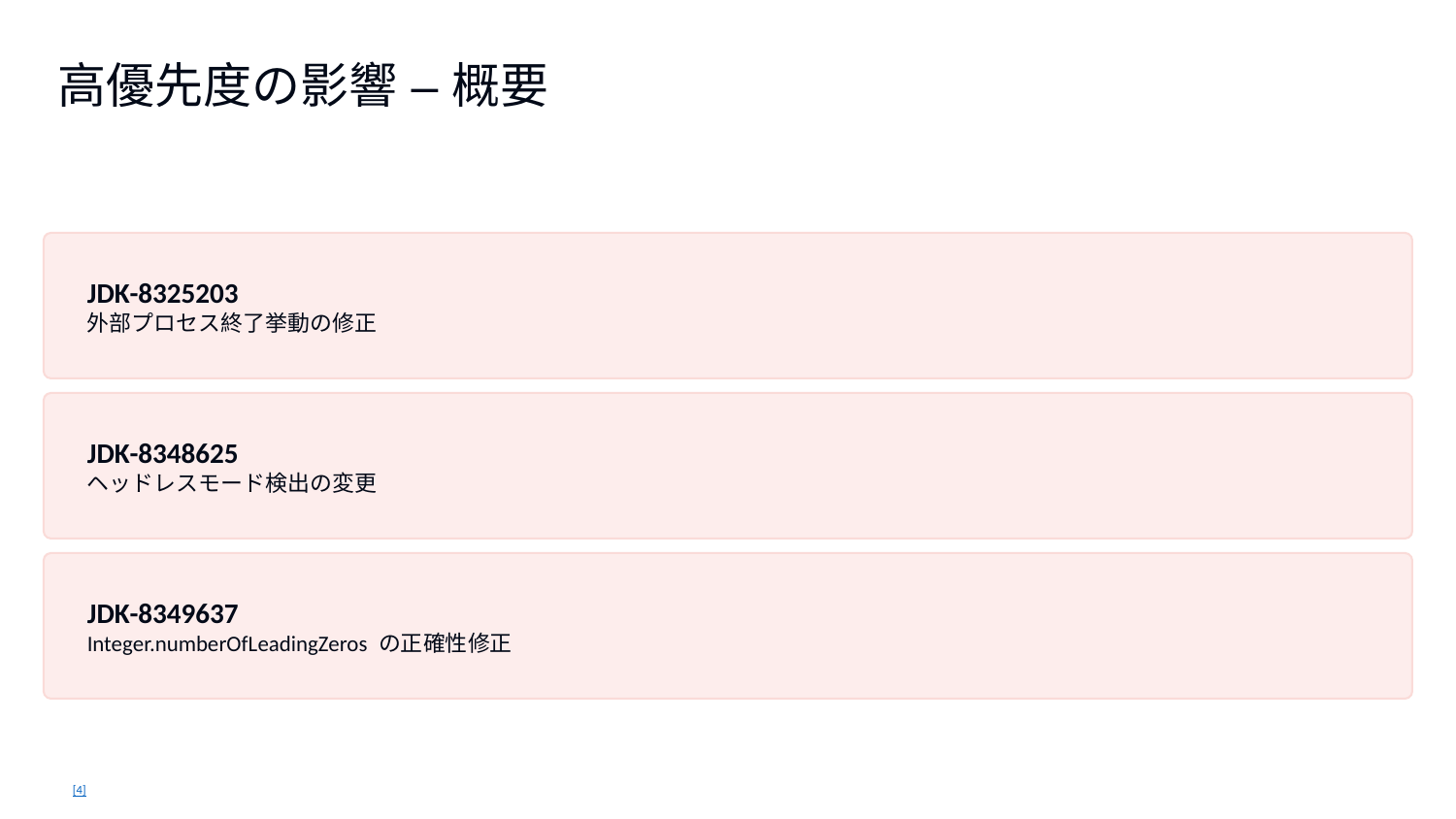

高優先度の影響 – 概要

JDK-8325203
外部プロセス終了挙動の修正

JDK-8348625
ヘッドレスモード検出の変更

JDK-8349637
Integer.numberOfLeadingZeros の正確性修正
[4]